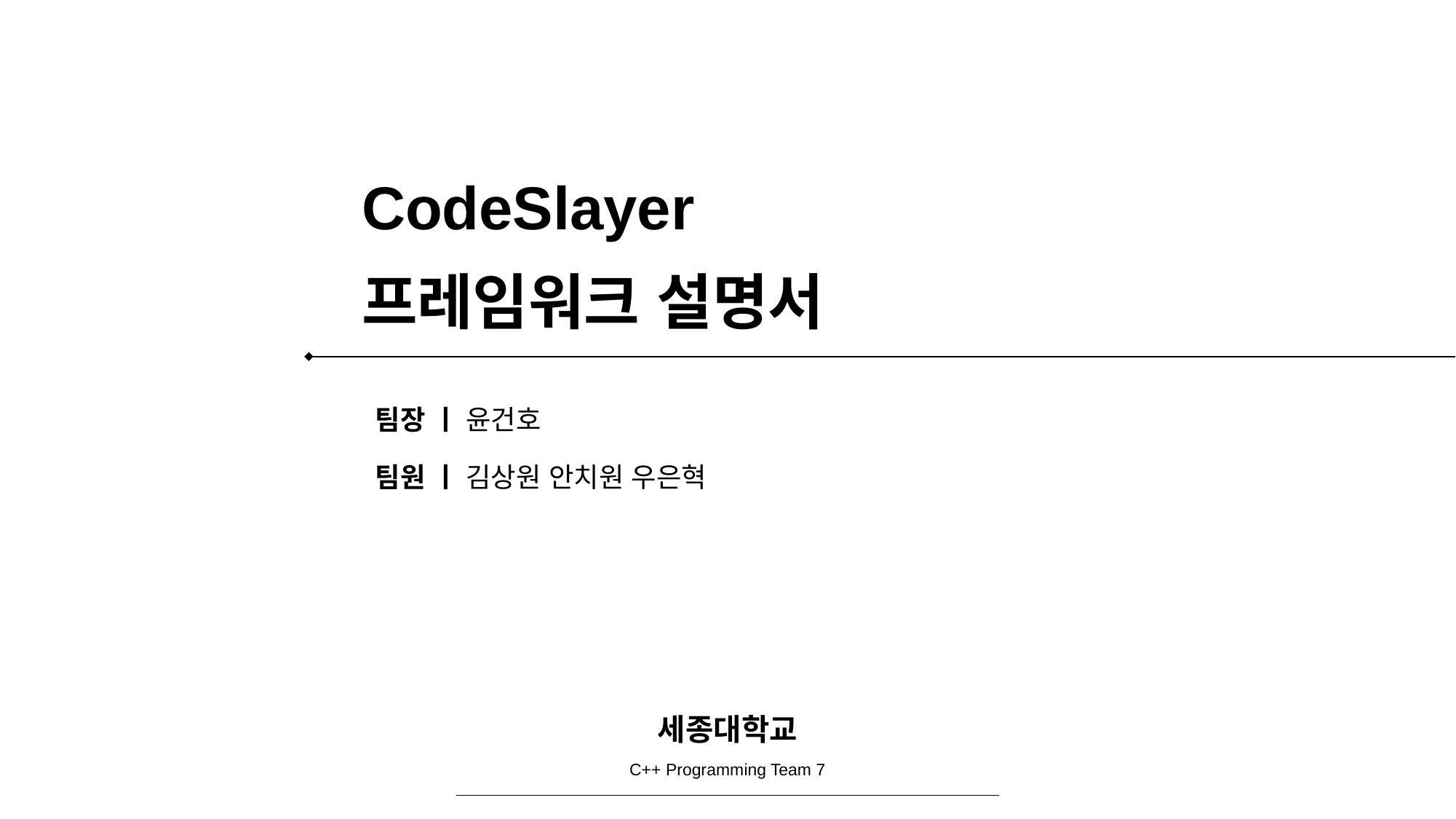

CodeSlayer
프레임워크 설명서
팀장 ㅣ 윤건호
팀원 ㅣ 김상원 안치원 우은혁
세종대학교
C++ Programming Team 7